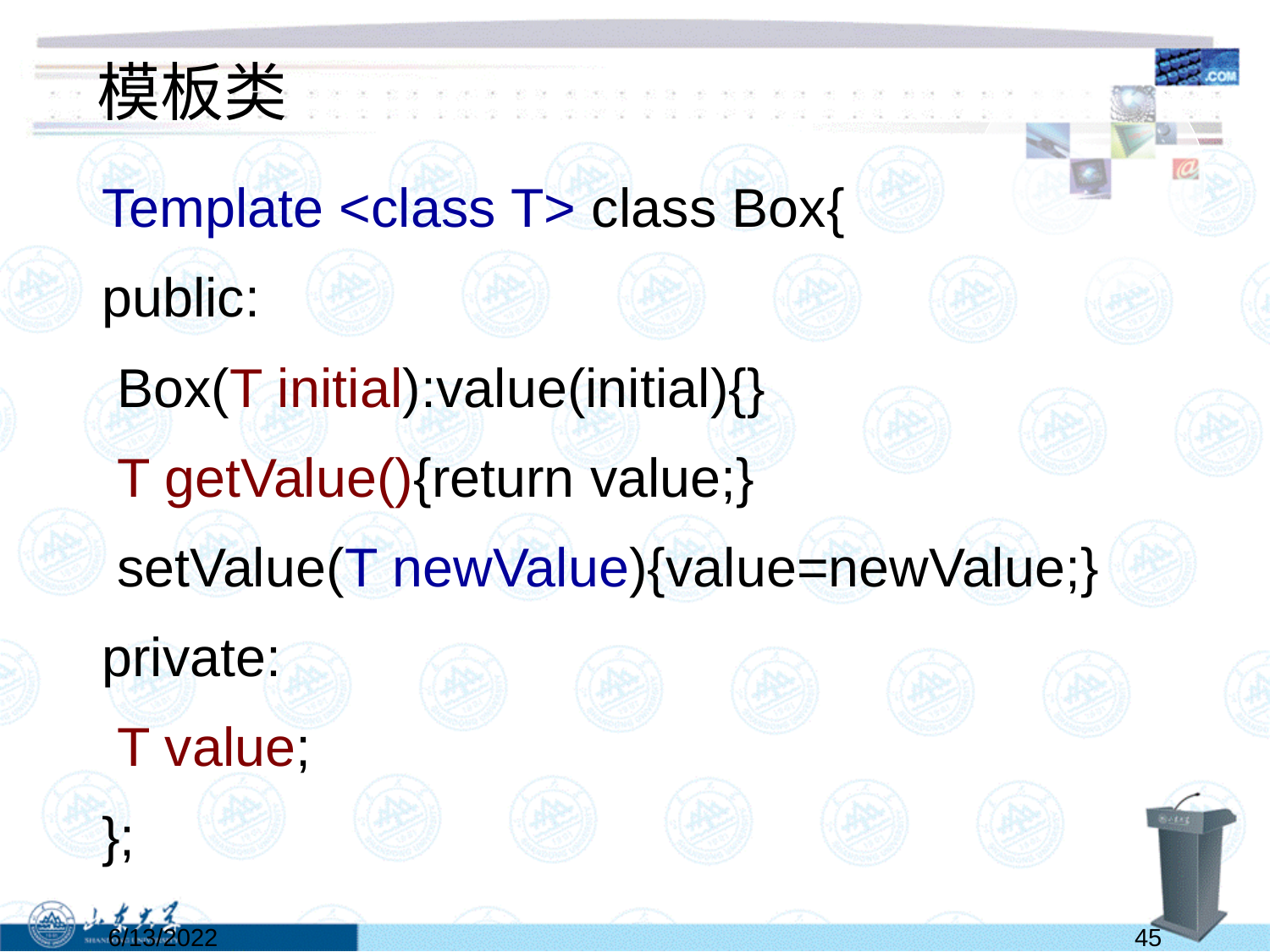

# 模板类
Template <class T> class Box{
	public:
	 Box(T initial):value(initial){}
	 T getValue(){return value;}
	 setValue(T newValue){value=newValue;}
	private:
	 T value;
};
6/13/2022
45